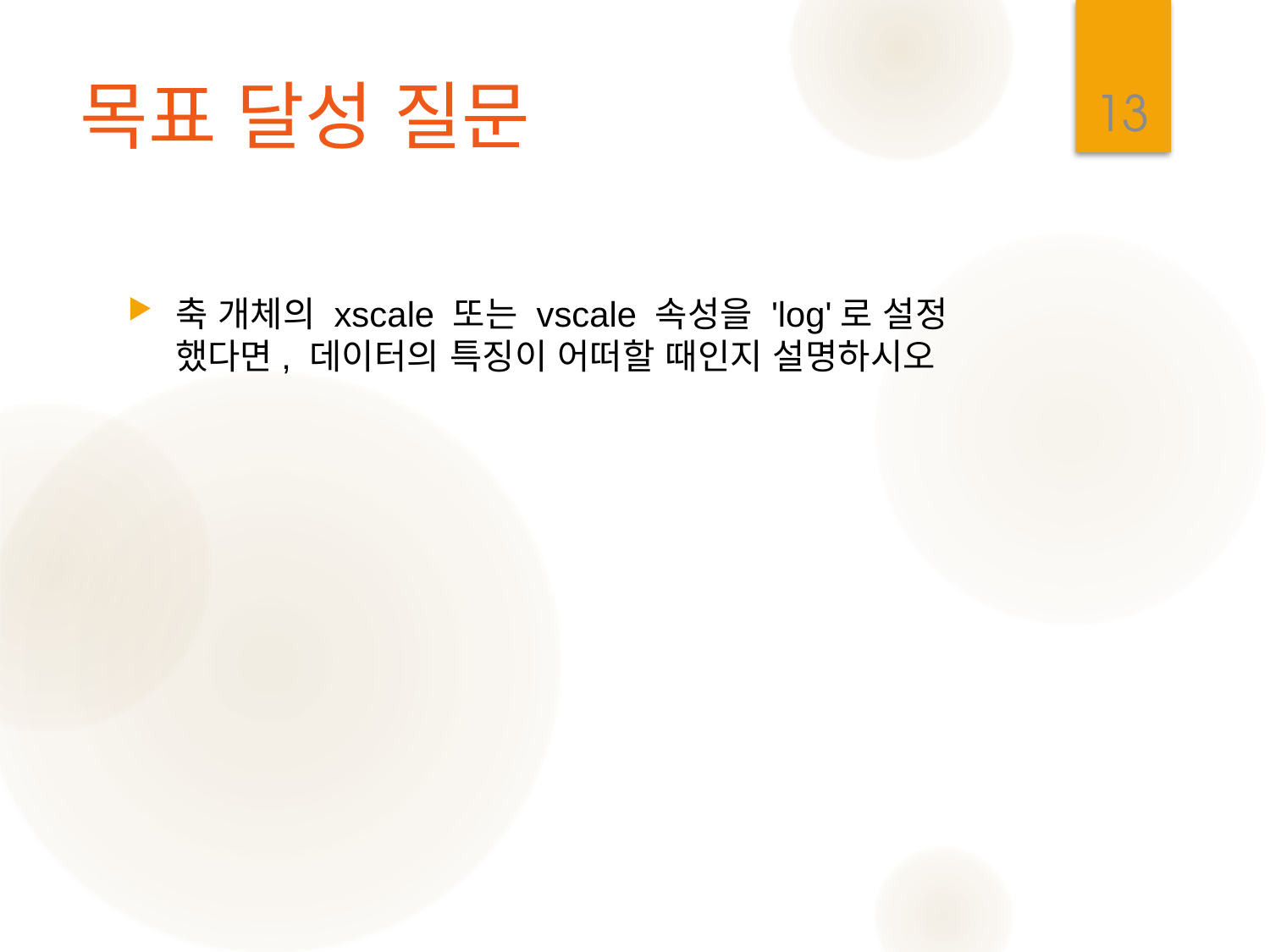

13
# 목표 달성 질문
축 개체의 xscale 또는 vscale 속성을 'log'로 설정 했다면, 데이터의 특징이 어떠할 때인지 설명하시오